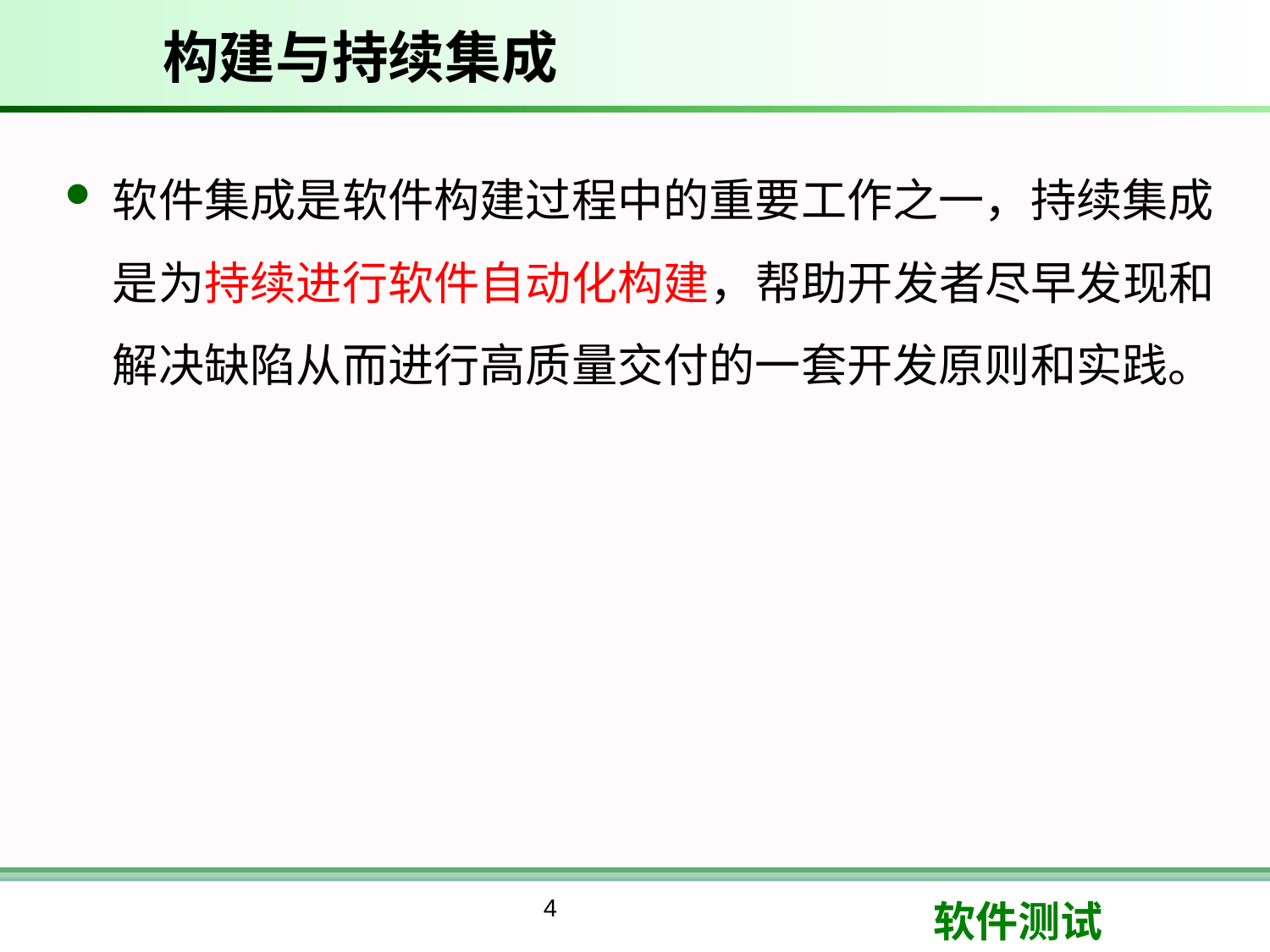

# 构建与持续集成
软件集成是软件构建过程中的重要工作之一，持续集成是为持续进行软件自动化构建，帮助开发者尽早发现和解决缺陷从而进行高质量交付的一套开发原则和实践。
4